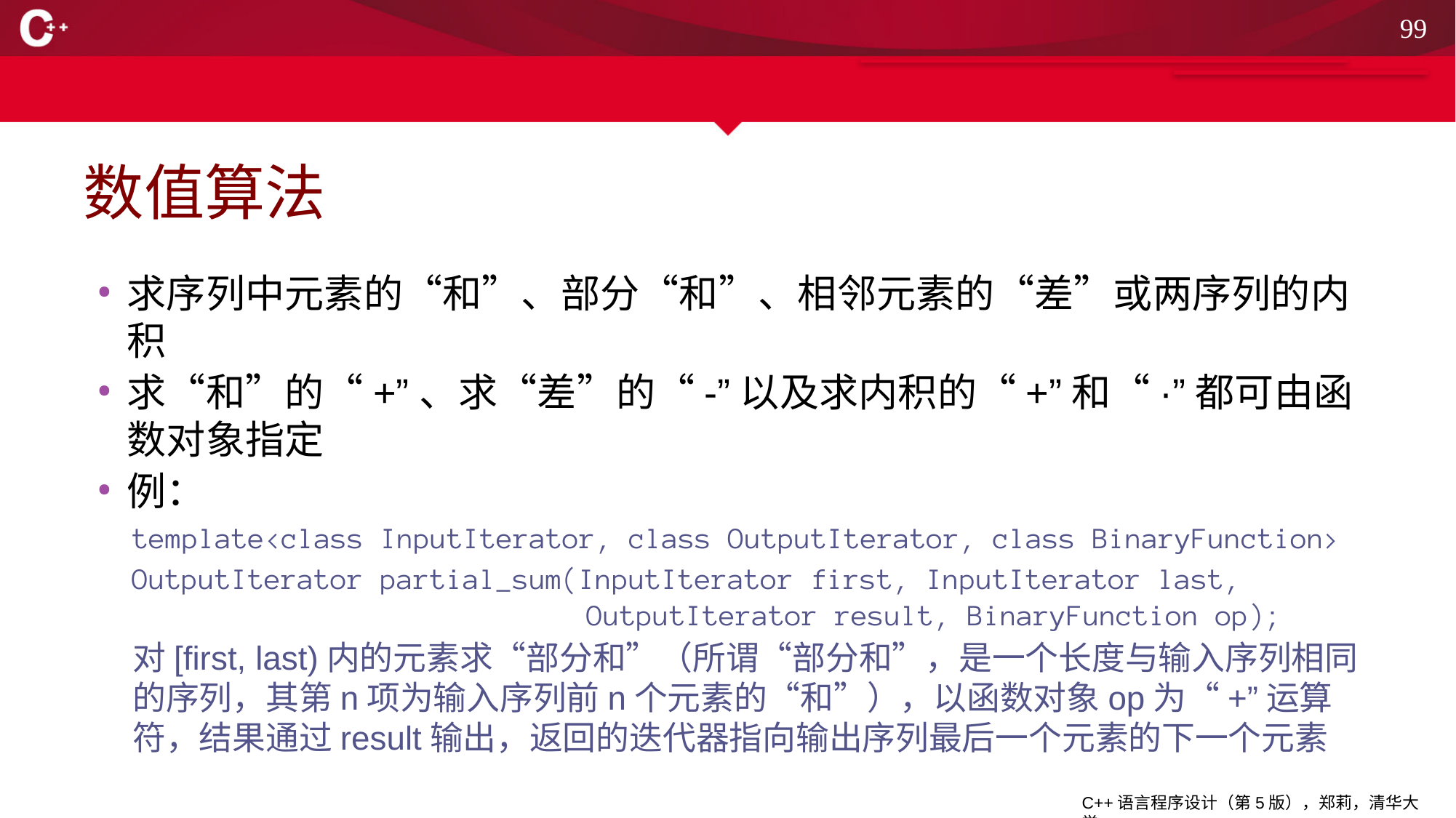

99
# 数值算法
求序列中元素的“和”、部分“和”、相邻元素的“差”或两序列的内积
求“和”的“+”、求“差”的“-”以及求内积的“+”和“·”都可由函数对象指定
例：
template<class InputIterator, class OutputIterator, class BinaryFunction>
OutputIterator partial_sum(InputIterator first, InputIterator last, OutputIterator result, BinaryFunction op);
对[first, last)内的元素求“部分和”（所谓“部分和”，是一个长度与输入序列相同的序列，其第n项为输入序列前n个元素的“和”），以函数对象op为“+”运算符，结果通过result输出，返回的迭代器指向输出序列最后一个元素的下一个元素